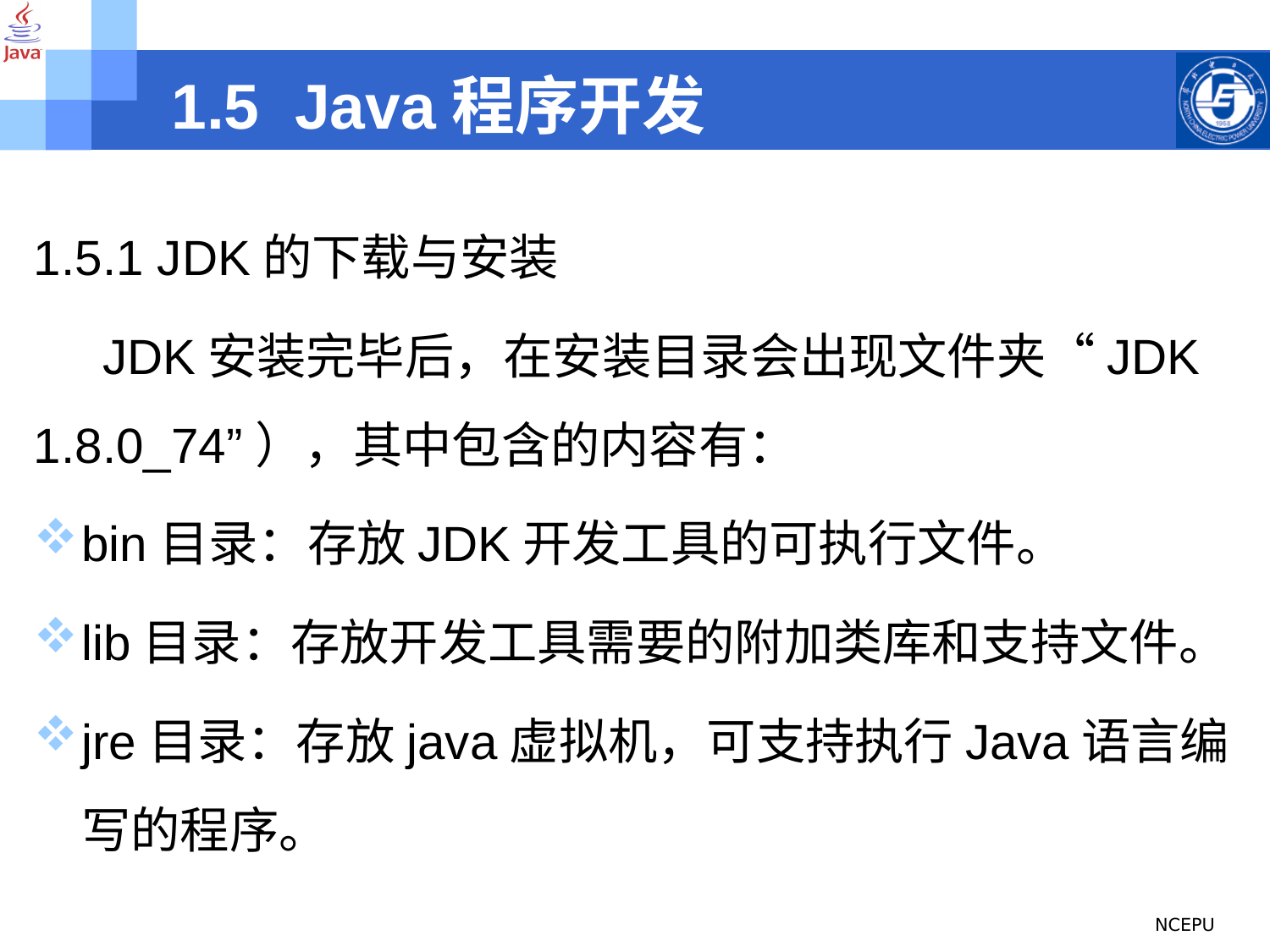

# 1.5  Java程序开发
1.5.1 JDK的下载与安装
     JDK安装完毕后，在安装目录会出现文件夹“JDK 1.8.0_74”），其中包含的内容有：
bin目录：存放JDK开发工具的可执行文件。
lib目录：存放开发工具需要的附加类库和支持文件。
jre目录：存放java虚拟机，可支持执行Java语言编写的程序。
NCEPU